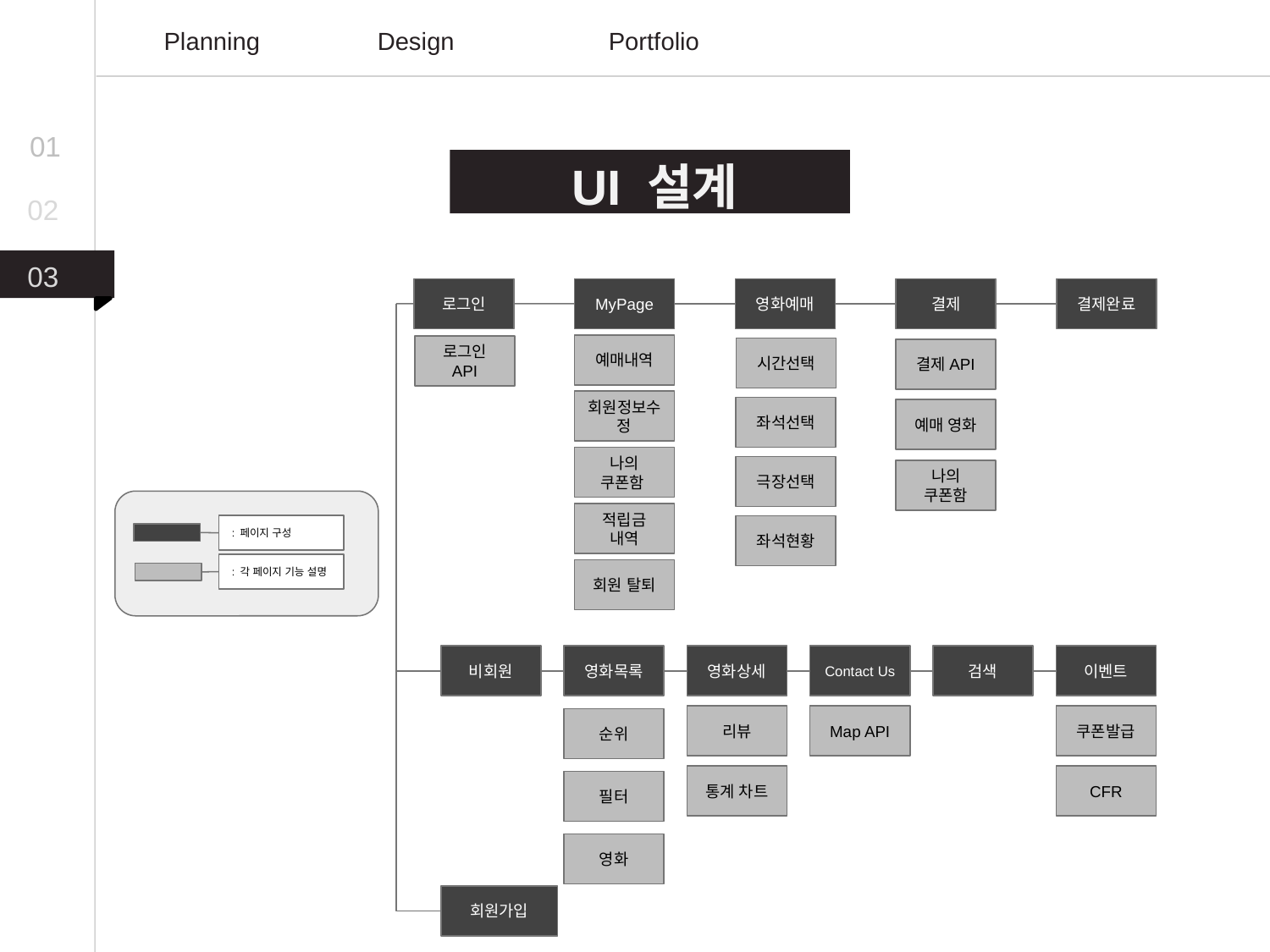

Planning
Design
Portfolio
01

UI 설계
02

03
로그인
MyPage
영화예매
결제
결제완료

예매내역
로그인 API
시간선택
결제API
회원정보수정
좌석선택
예매 영화
나의 쿠폰함
극장선택
나의 쿠폰함

적립금 내역
: 페이지 구성
좌석현황

: 각 페이지 기능 설명
회원 탈퇴

비회원
영화목록
영화상세
Contact Us
검색
이벤트
리뷰
쿠폰발급
Map API
순위
통계 차트
CFR
필터
영화
회원가입